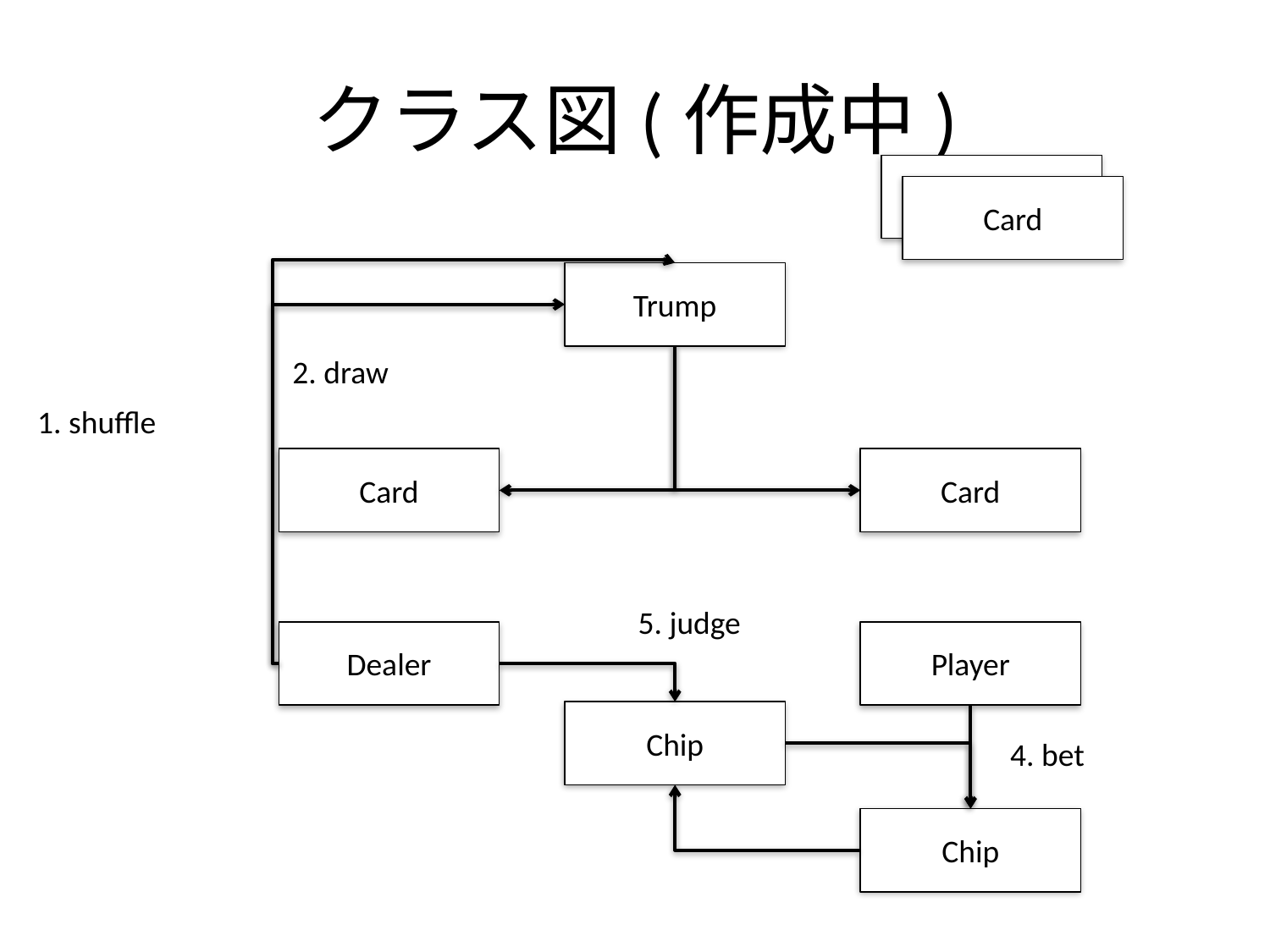

# クラス図(作成中)
Card
Card
Trump
2. draw
1. shuffle
Card
Card
5. judge
Dealer
Player
Chip
4. bet
Chip